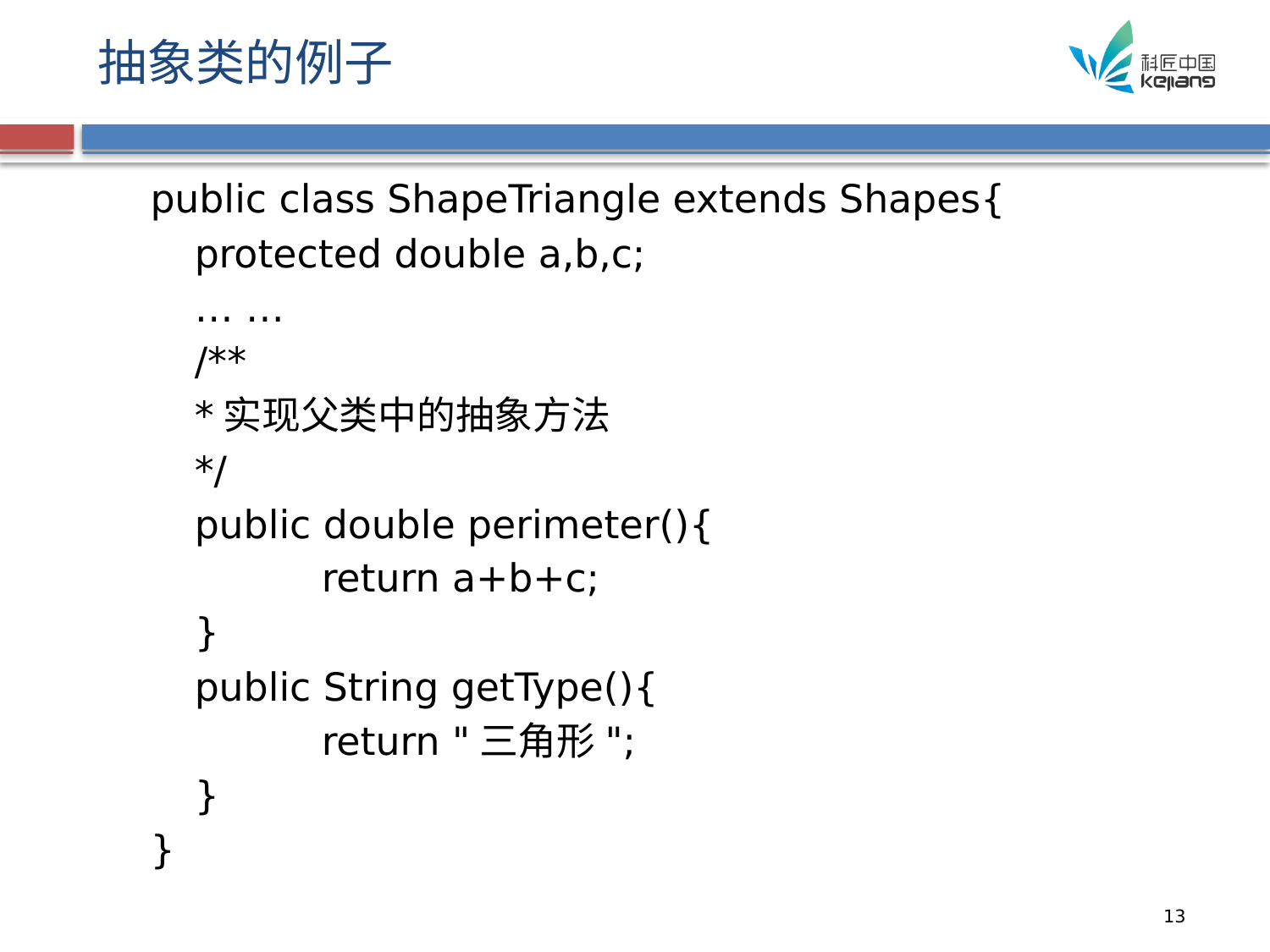

# 抽象类的例子
public class ShapeTriangle extends Shapes{
	protected double a,b,c;
	… …
	/**
	*实现父类中的抽象方法
	*/
	public double perimeter(){
		return a+b+c;
	}
	public String getType(){
		return "三角形";
	}
}
13